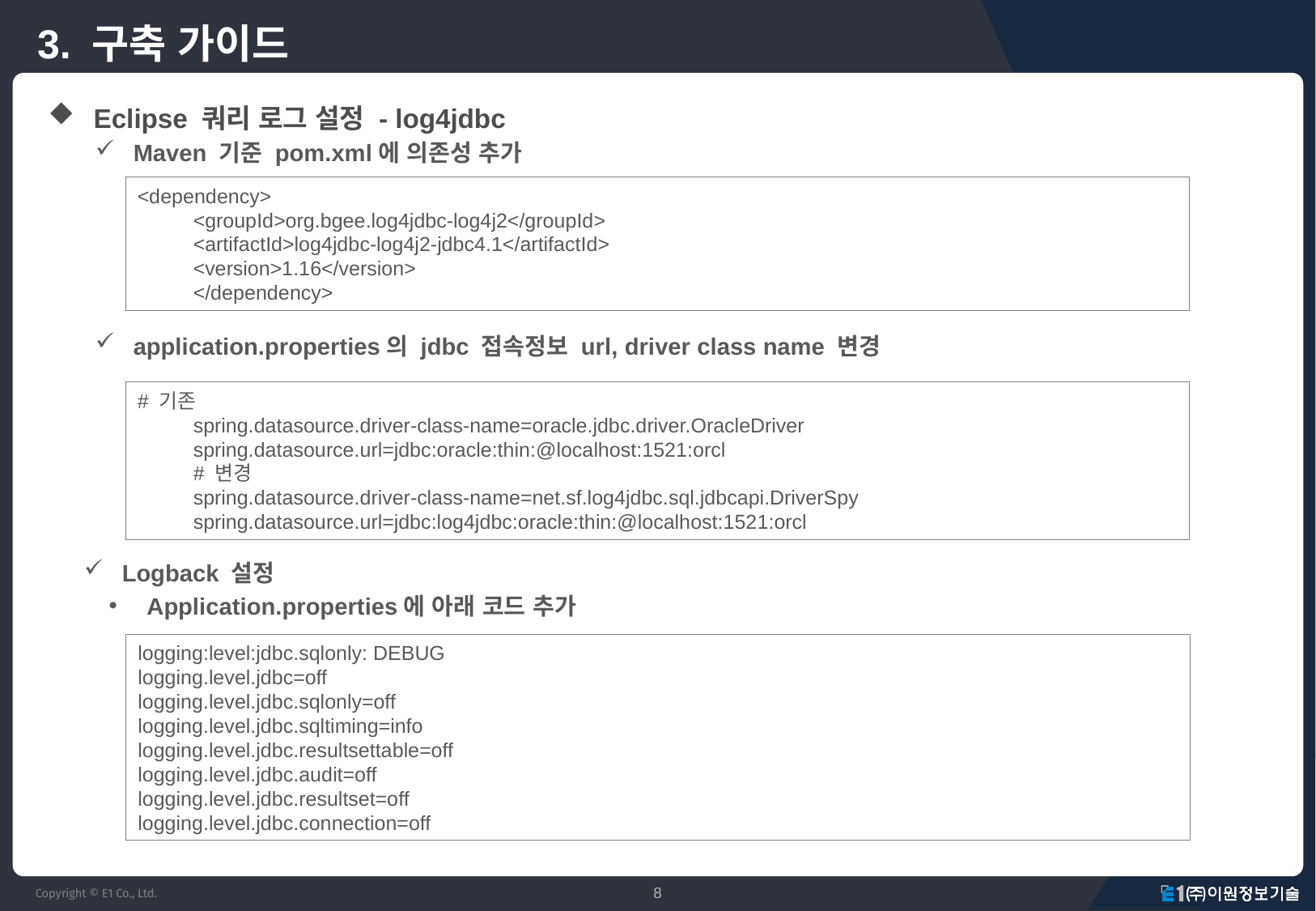

# 3. 구축 가이드
Eclipse 쿼리 로그 설정 - log4jdbc
Maven 기준 pom.xml에 의존성 추가

application.properties의 jdbc 접속정보 url, driver class name 변경
<dependency>
<groupId>org.bgee.log4jdbc-log4j2</groupId>
<artifactId>log4jdbc-log4j2-jdbc4.1</artifactId>
<version>1.16</version>
</dependency>
# 기존
spring.datasource.driver-class-name=oracle.jdbc.driver.OracleDriver
spring.datasource.url=jdbc:oracle:thin:@localhost:1521:orcl
# 변경
spring.datasource.driver-class-name=net.sf.log4jdbc.sql.jdbcapi.DriverSpy
spring.datasource.url=jdbc:log4jdbc:oracle:thin:@localhost:1521:orcl
Logback 설정
Application.properties에 아래 코드 추가
logging:level:jdbc.sqlonly: DEBUG
logging.level.jdbc=off
logging.level.jdbc.sqlonly=off
logging.level.jdbc.sqltiming=info
logging.level.jdbc.resultsettable=off
logging.level.jdbc.audit=off
logging.level.jdbc.resultset=off
logging.level.jdbc.connection=off
8